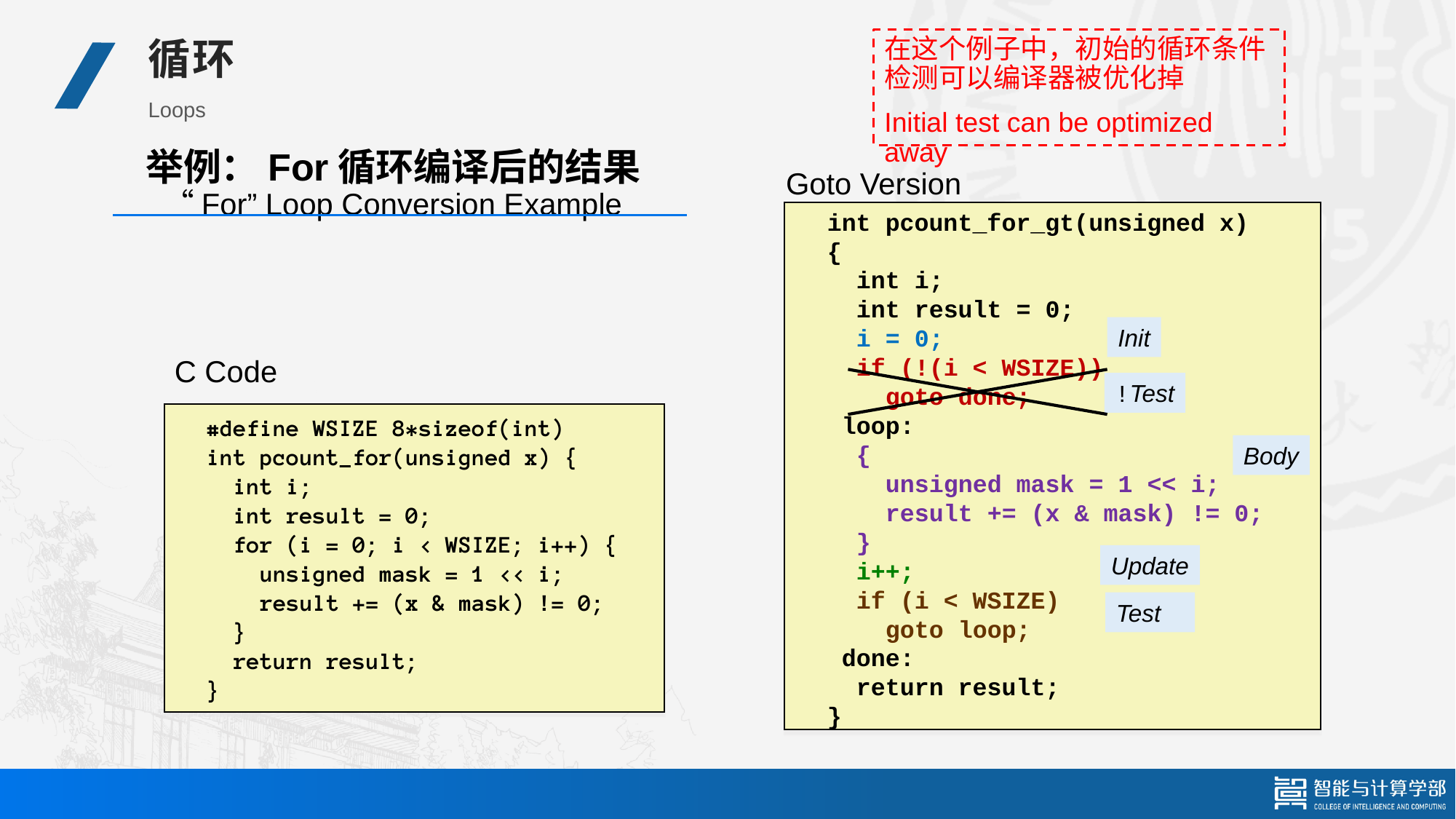

在这个例子中，初始的循环条件检测可以编译器被优化掉
Initial test can be optimized away
循环
Loops
举例：For循环编译后的结果
“For” Loop Conversion Example
Goto Version
int pcount_for_gt(unsigned x) {
  int i;
  int result = 0;
  i = 0;
  if (!(i < WSIZE))
    goto done;
 loop:
  {
    unsigned mask = 1 << i;
    result += (x & mask) != 0;
  }
  i++;
  if (i < WSIZE)
    goto loop;
 done:
  return result;
}
Init
C Code
!Test
#define WSIZE 8*sizeof(int)
int pcount_for(unsigned x) {
  int i;
  int result = 0;
  for (i = 0; i < WSIZE; i++) {
    unsigned mask = 1 << i;
    result += (x & mask) != 0;
  }
  return result;
}
Body
Update
Test